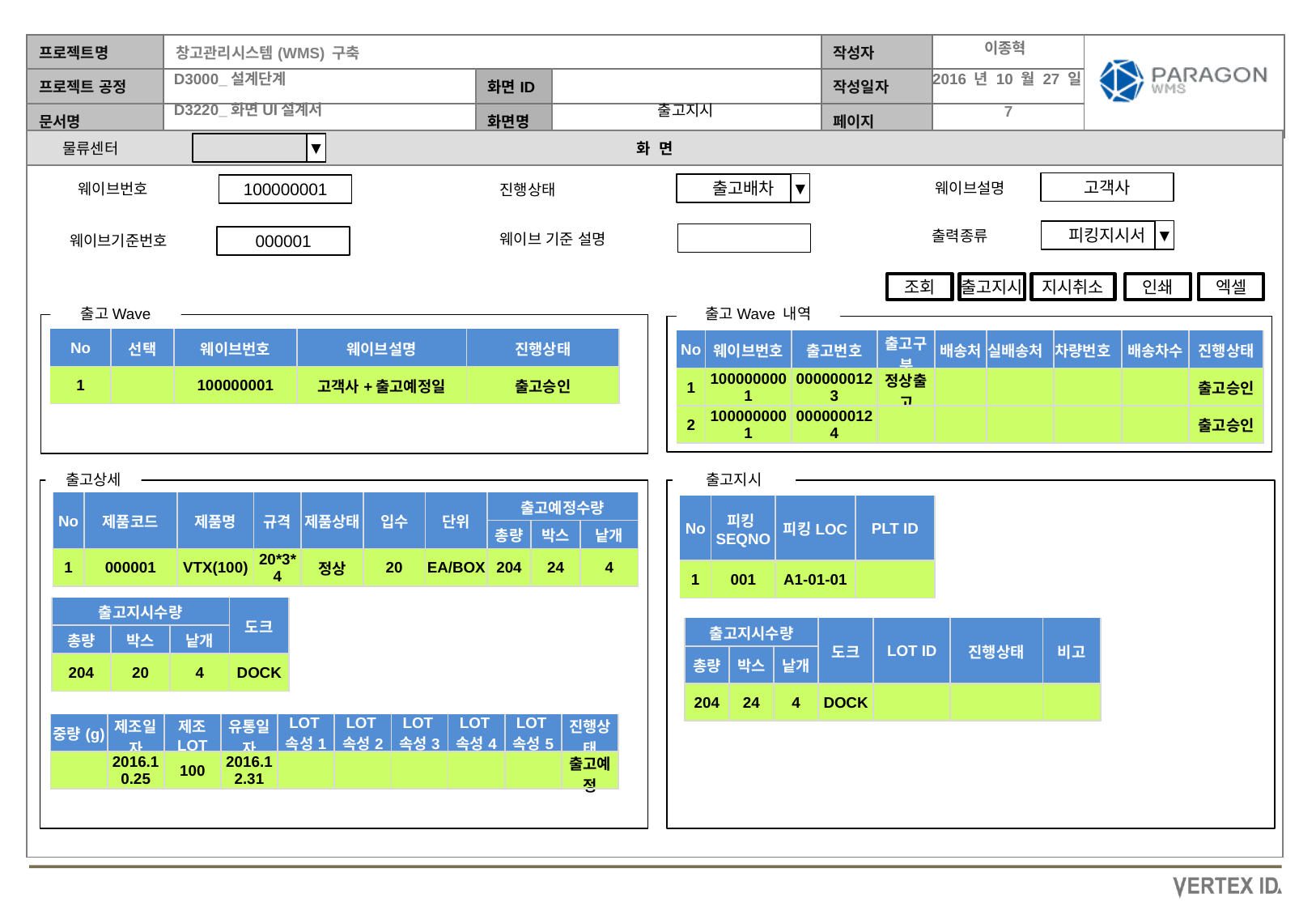

이종혁
2016 년 10 월 27 일
출고지시
물류센터

▼
웨이브설명
고객사
웨이브번호
▼
진행상태
출고배차
100000001
▼
출력종류
피킹지시서
웨이브 기준 설명

웨이브기준번호
000001
조회
출고지시
지시취소
인쇄
엑셀
출고Wave
출고Wave 내역

| No | 선택 | 웨이브번호 | 웨이브설명 | 진행상태 |
| --- | --- | --- | --- | --- |
| 1 |  | 100000001 | 고객사+출고예정일 | 출고승인 |
| No | 웨이브번호 | 출고번호 | 출고구분 | 배송처 | 실배송처 | 차량번호 | 배송차수 | 진행상태 |
| --- | --- | --- | --- | --- | --- | --- | --- | --- |
| 1 | 1000000001 | 0000000123 | 정상출고 |  |  |  |  | 출고승인 |
| 2 | 1000000001 | 0000000124 |  |  |  |  |  | 출고승인 |
출고상세
출고지시

| No | 제품코드 | 제품명 | 규격 | 제품상태 | 입수 | 단위 | 출고예정수량 |  |  |
| --- | --- | --- | --- | --- | --- | --- | --- | --- | --- |
|  |  |  |  |  |  |  | 총량 | 박스 | 낱개 |
| 1 | 000001 | VTX(100) | 20\*3\*4 | 정상 | 20 | EA/BOX | 204 | 24 | 4 |
| No | 피킹SEQNO | 피킹LOC | PLT ID |
| --- | --- | --- | --- |
| 1 | 001 | A1-01-01 |  |
| 출고지시수량 |  |  | 도크 |
| --- | --- | --- | --- |
| 총량 | 박스 | 낱개 |  |
| 204 | 20 | 4 | DOCK |
| 출고지시수량 |  |  | 도크 | LOT ID | 진행상태 | 비고 |
| --- | --- | --- | --- | --- | --- | --- |
| 총량 | 박스 | 낱개 |  |  |  |  |
| 204 | 24 | 4 | DOCK |  |  |  |
| 중량(g) | 제조일자 | 제조 LOT | 유통일자 | LOT속성1 | LOT속성2 | LOT속성3 | LOT속성4 | LOT속성5 | 진행상태 |
| --- | --- | --- | --- | --- | --- | --- | --- | --- | --- |
|  | 2016.10.25 | 100 | 2016.12.31 |  |  |  |  |  | 출고예정 |